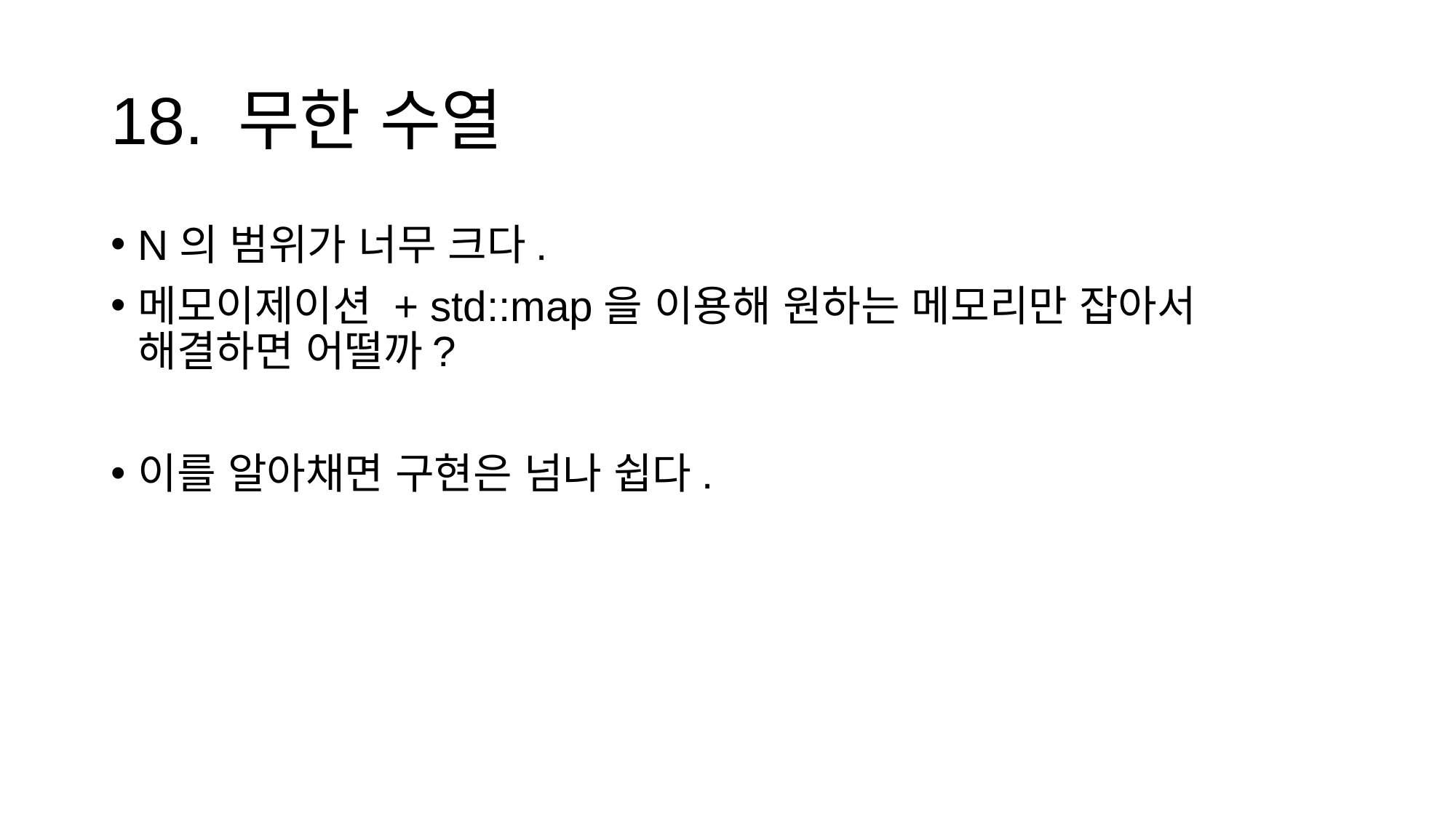

# 18. 무한 수열
N의 범위가 너무 크다.
메모이제이션 + std::map을 이용해 원하는 메모리만 잡아서 해결하면 어떨까?

이를 알아채면 구현은 넘나 쉽다.